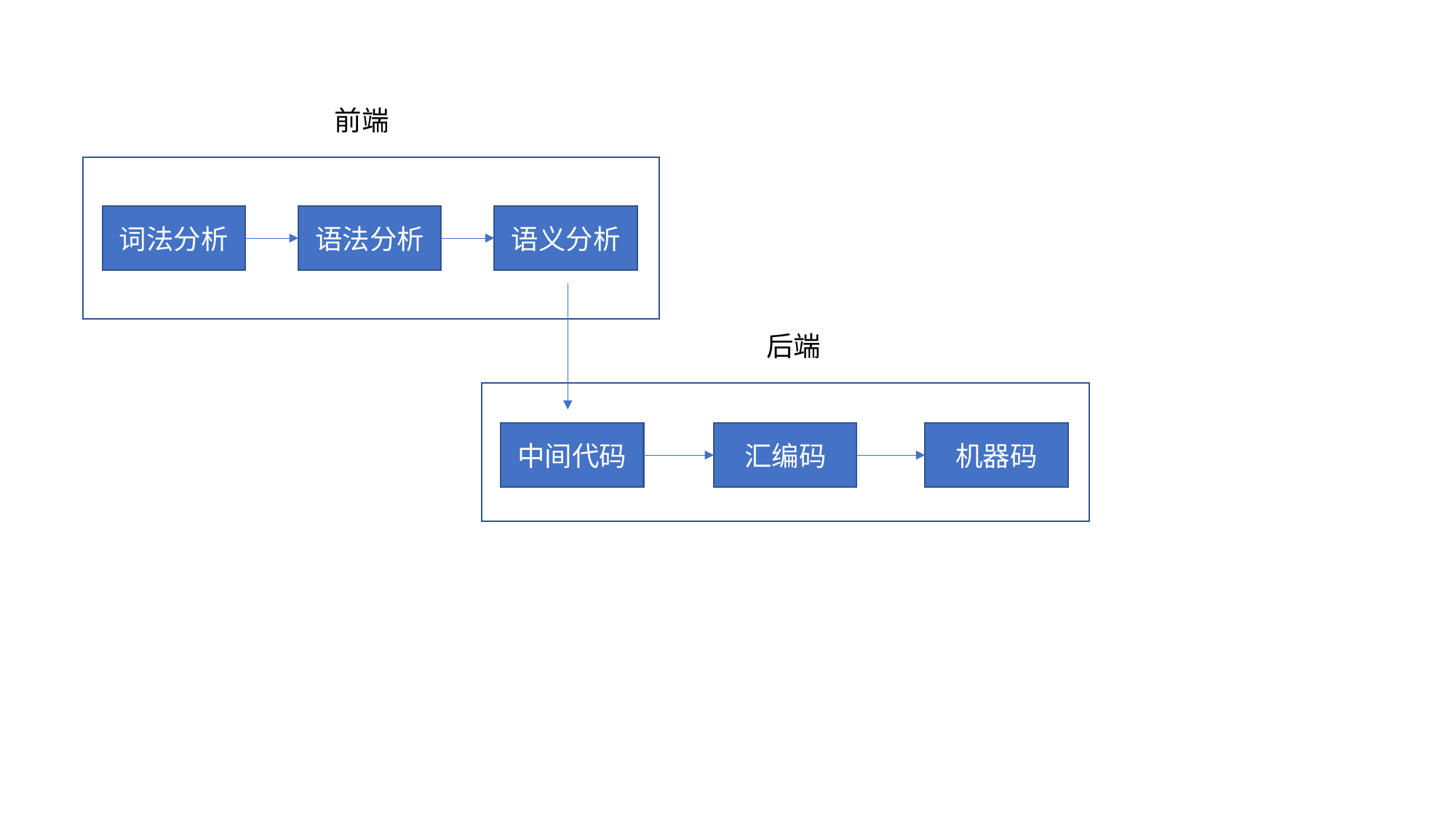

前端

词法分析
语法分析
语义分析
后端

中间代码
汇编码
机器码